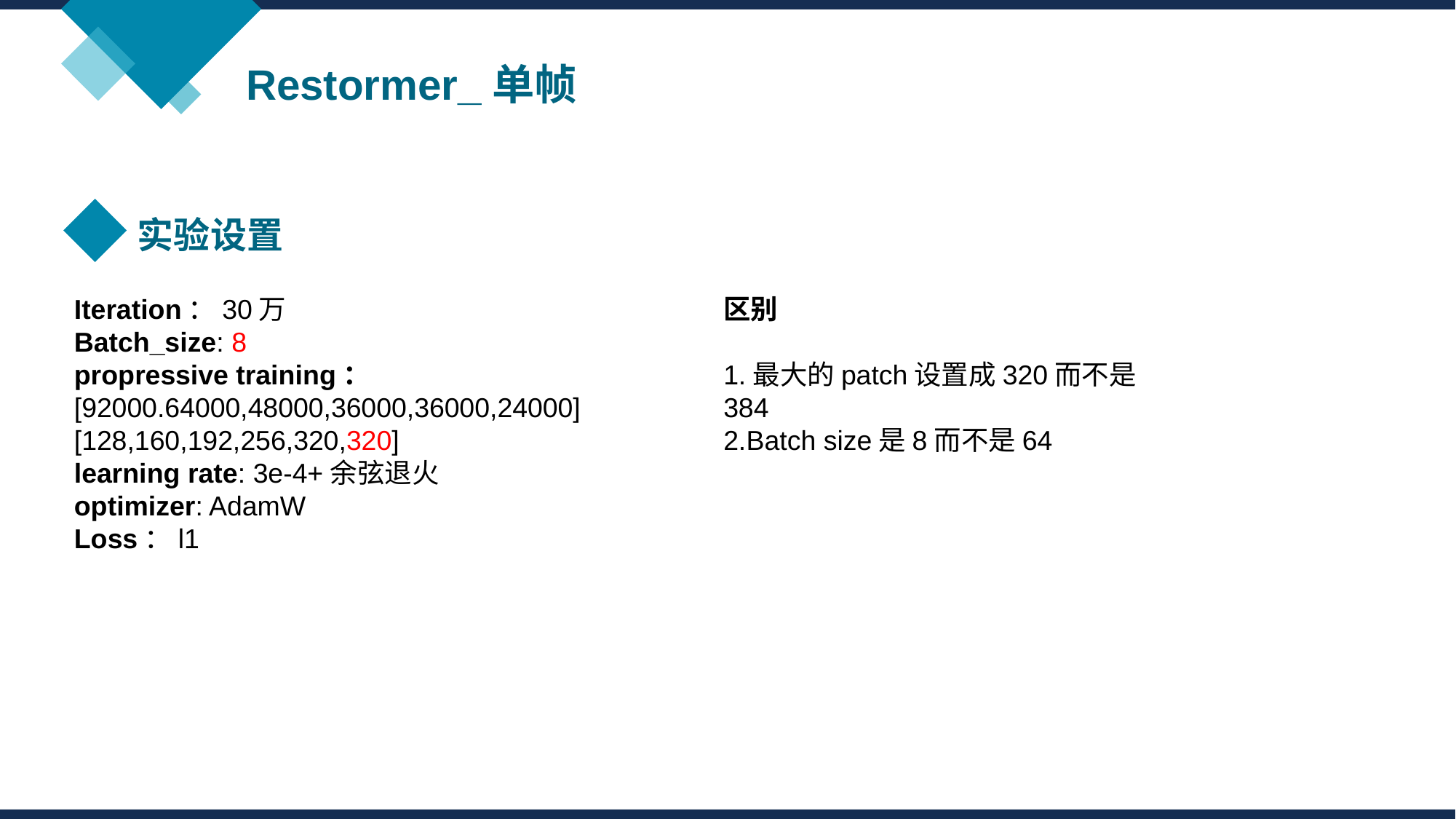

Restormer_单帧

实验设置
Iteration：30万
Batch_size: 8
propressive training：
[92000.64000,48000,36000,36000,24000]
[128,160,192,256,320,320]
learning rate: 3e-4+余弦退火
optimizer: AdamW
Loss：l1
区别

1.最大的patch设置成320而不是384
2.Batch size是8而不是64